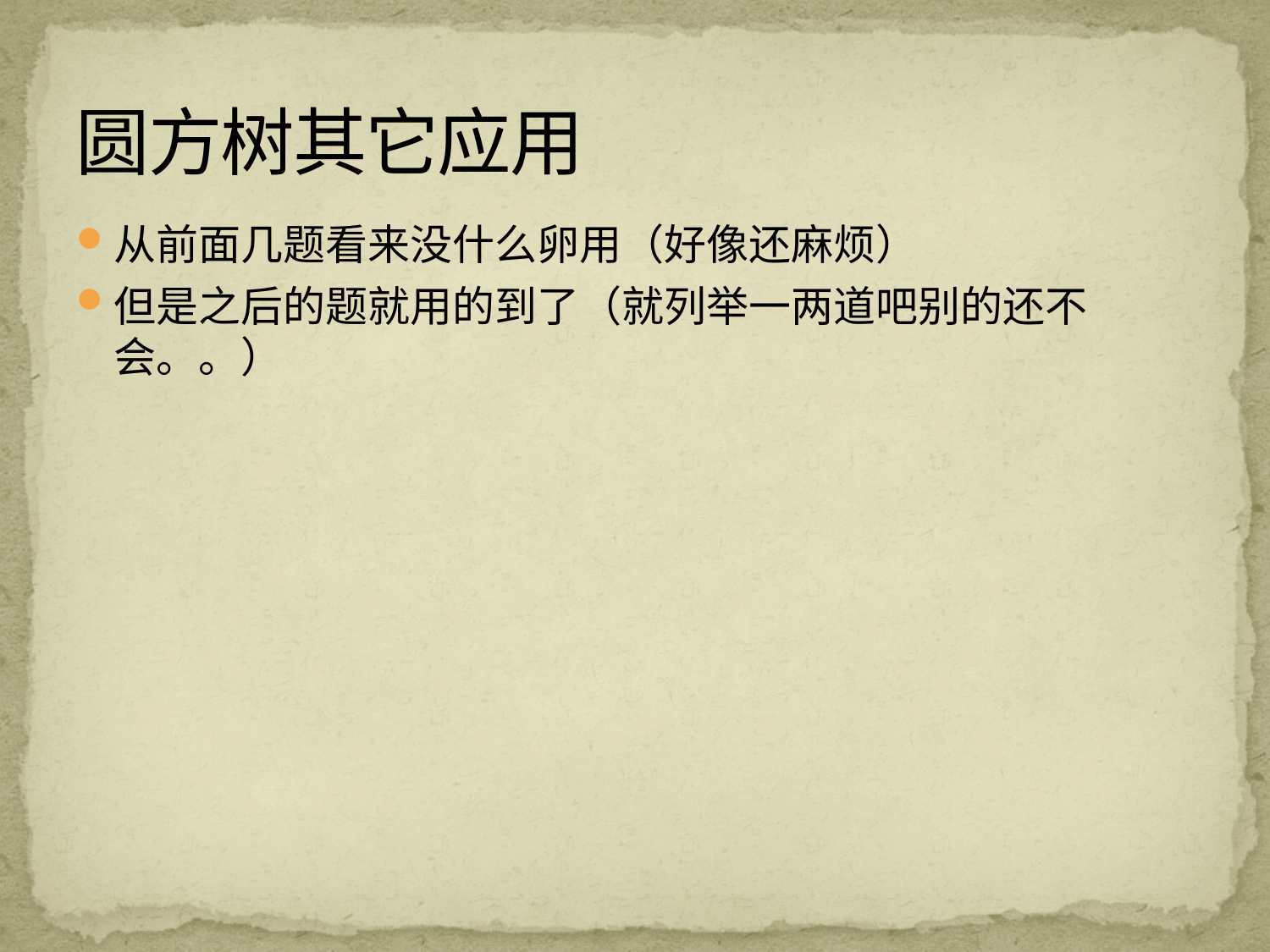

# 圆方树其它应用
从前面几题看来没什么卵用（好像还麻烦）
但是之后的题就用的到了（就列举一两道吧别的还不会。。）